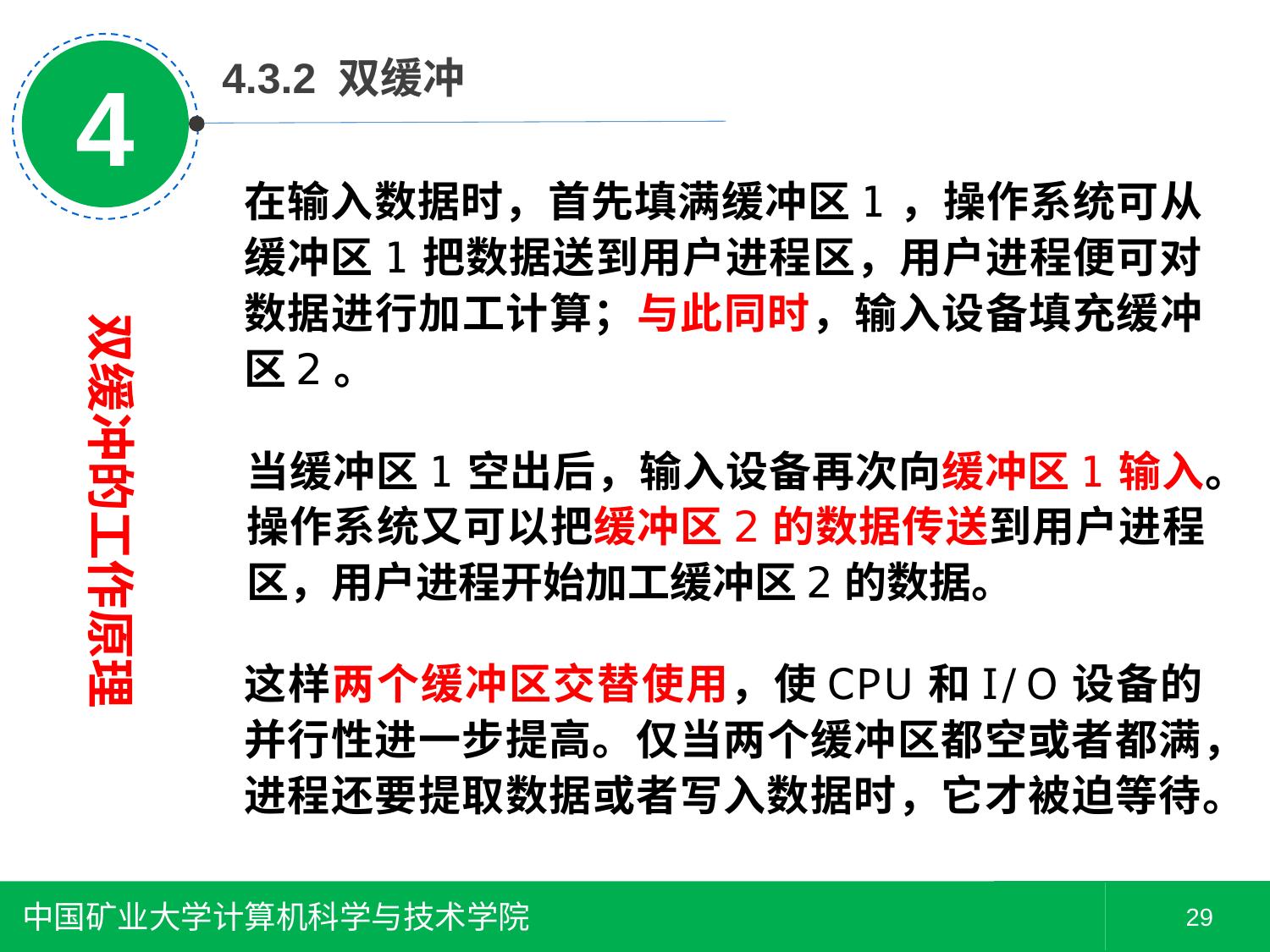

4
  4.3.2 双缓冲

在输入数据时，首先填满缓冲区1，操作系统可从缓冲区1把数据送到用户进程区，用户进程便可对数据进行加工计算；与此同时，输入设备填充缓冲区2。
双缓冲的工作原理
当缓冲区1空出后，输入设备再次向缓冲区1输入。操作系统又可以把缓冲区2的数据传送到用户进程区，用户进程开始加工缓冲区2的数据。
这样两个缓冲区交替使用，使CPU和I/O设备的并行性进一步提高。仅当两个缓冲区都空或者都满，进程还要提取数据或者写入数据时，它才被迫等待。